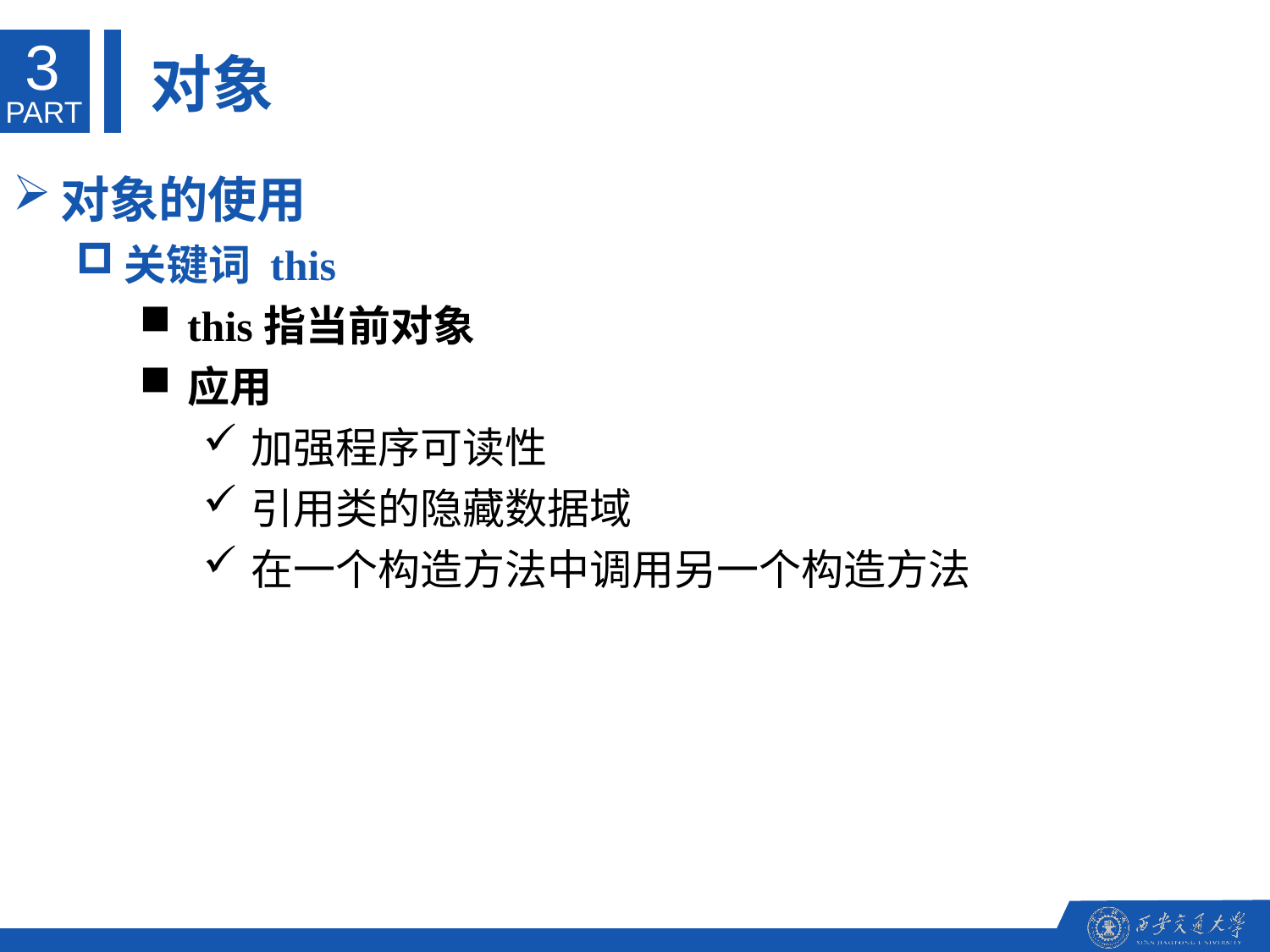

3
对象
PART
对象的使用
关键词 this
this指当前对象
应用
加强程序可读性
引用类的隐藏数据域
在一个构造方法中调用另一个构造方法